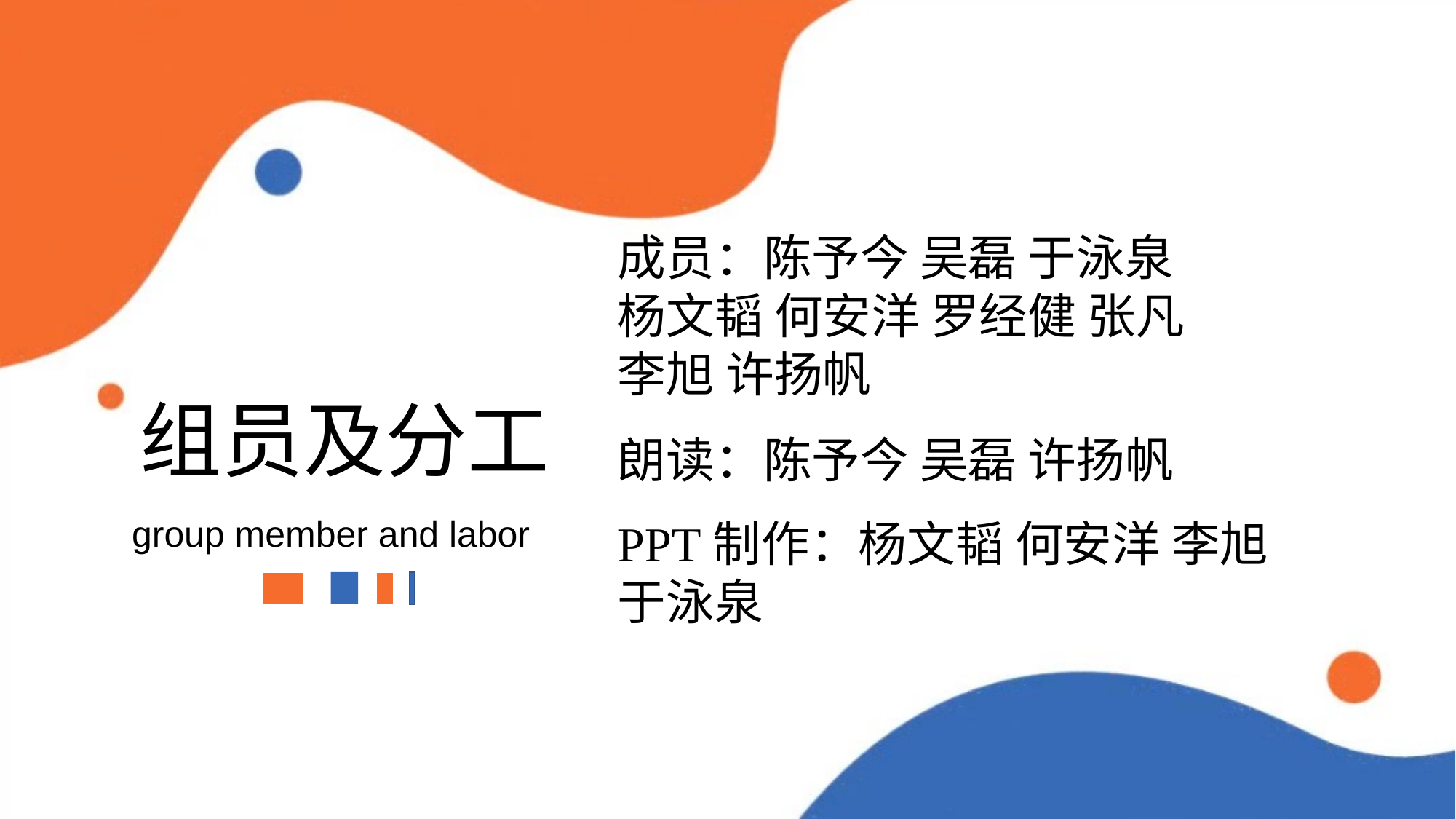

成员：陈予今 吴磊 于泳泉
杨文韬 何安洋 罗经健 张凡
李旭 许扬帆
组员及分工
朗读：陈予今 吴磊 许扬帆
group member and labor
PPT制作：杨文韬 何安洋 李旭
于泳泉